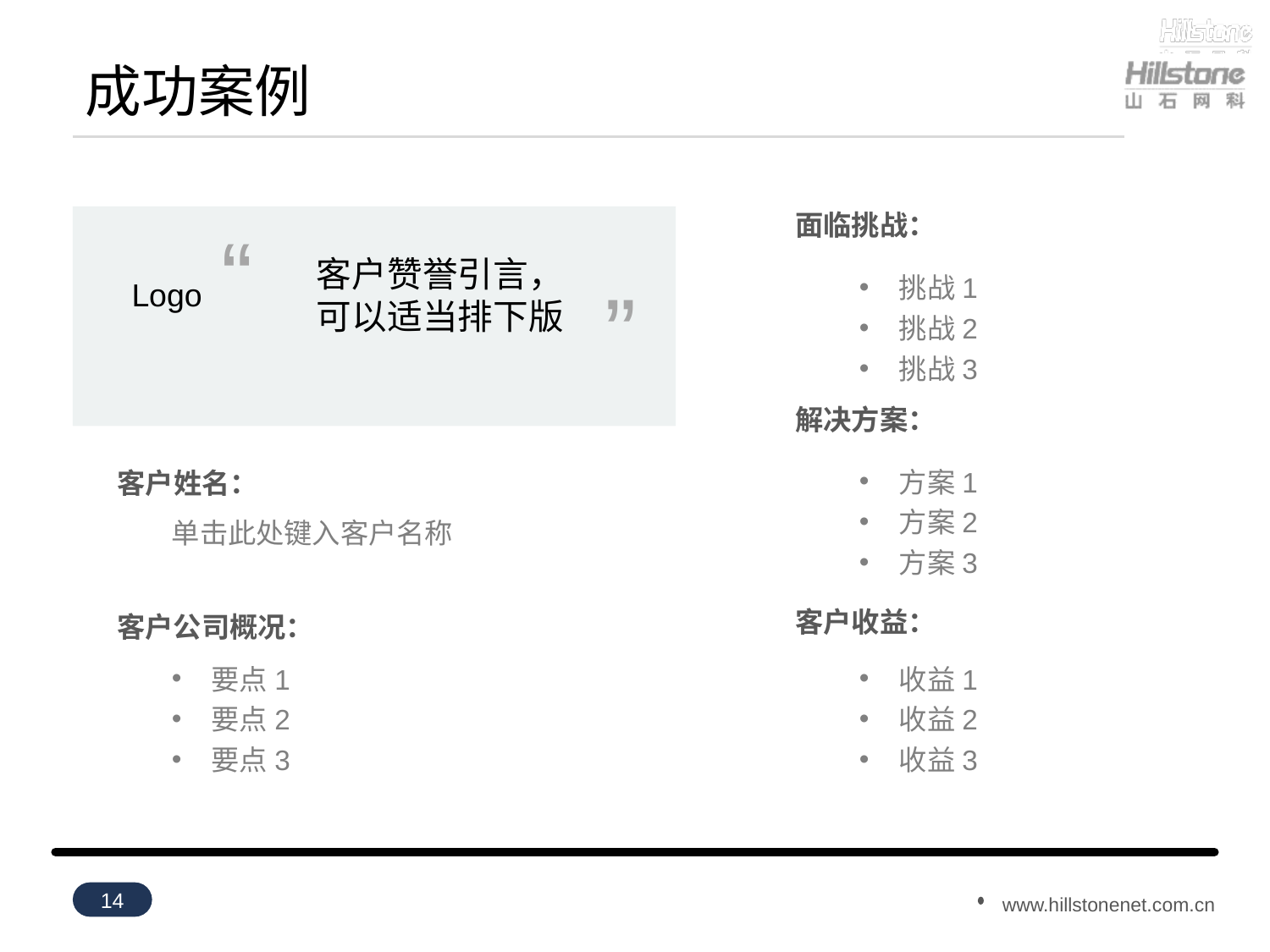

# 成功案例

面临挑战：
“
Logo
客户赞誉引言，可以适当排下版
挑战1
挑战2
挑战3
”
解决方案：
方案1
方案2
方案3
客户姓名：
单击此处键入客户名称
客户收益：
客户公司概况：
要点1
要点2
要点3
收益1
收益2
收益3